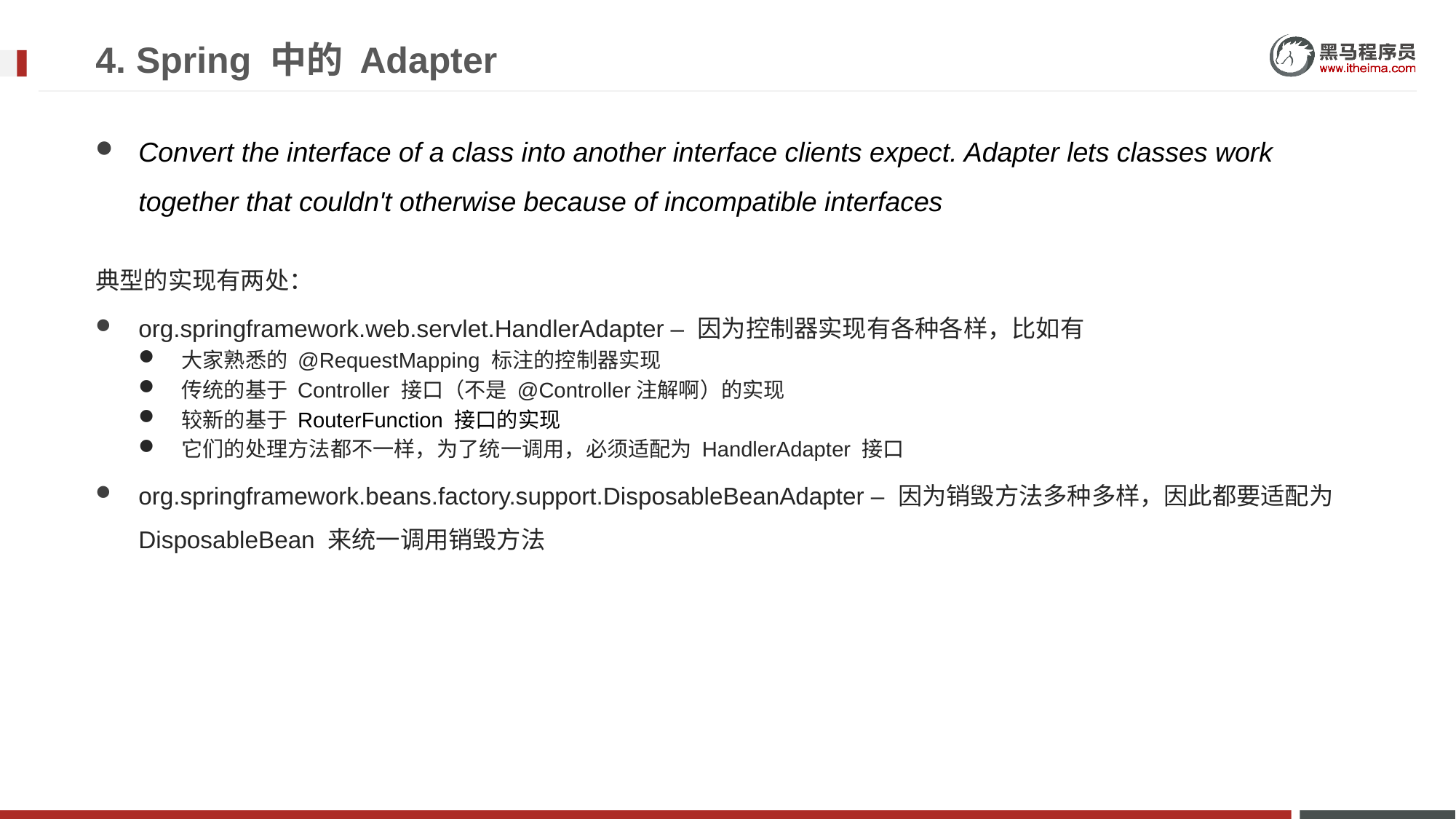

# 4. Spring 中的 Adapter
Convert the interface of a class into another interface clients expect. Adapter lets classes work together that couldn't otherwise because of incompatible interfaces
典型的实现有两处：
org.springframework.web.servlet.HandlerAdapter – 因为控制器实现有各种各样，比如有
大家熟悉的 @RequestMapping 标注的控制器实现
传统的基于 Controller 接口（不是 @Controller注解啊）的实现
较新的基于 RouterFunction 接口的实现
它们的处理方法都不一样，为了统一调用，必须适配为 HandlerAdapter 接口
org.springframework.beans.factory.support.DisposableBeanAdapter – 因为销毁方法多种多样，因此都要适配为 DisposableBean 来统一调用销毁方法